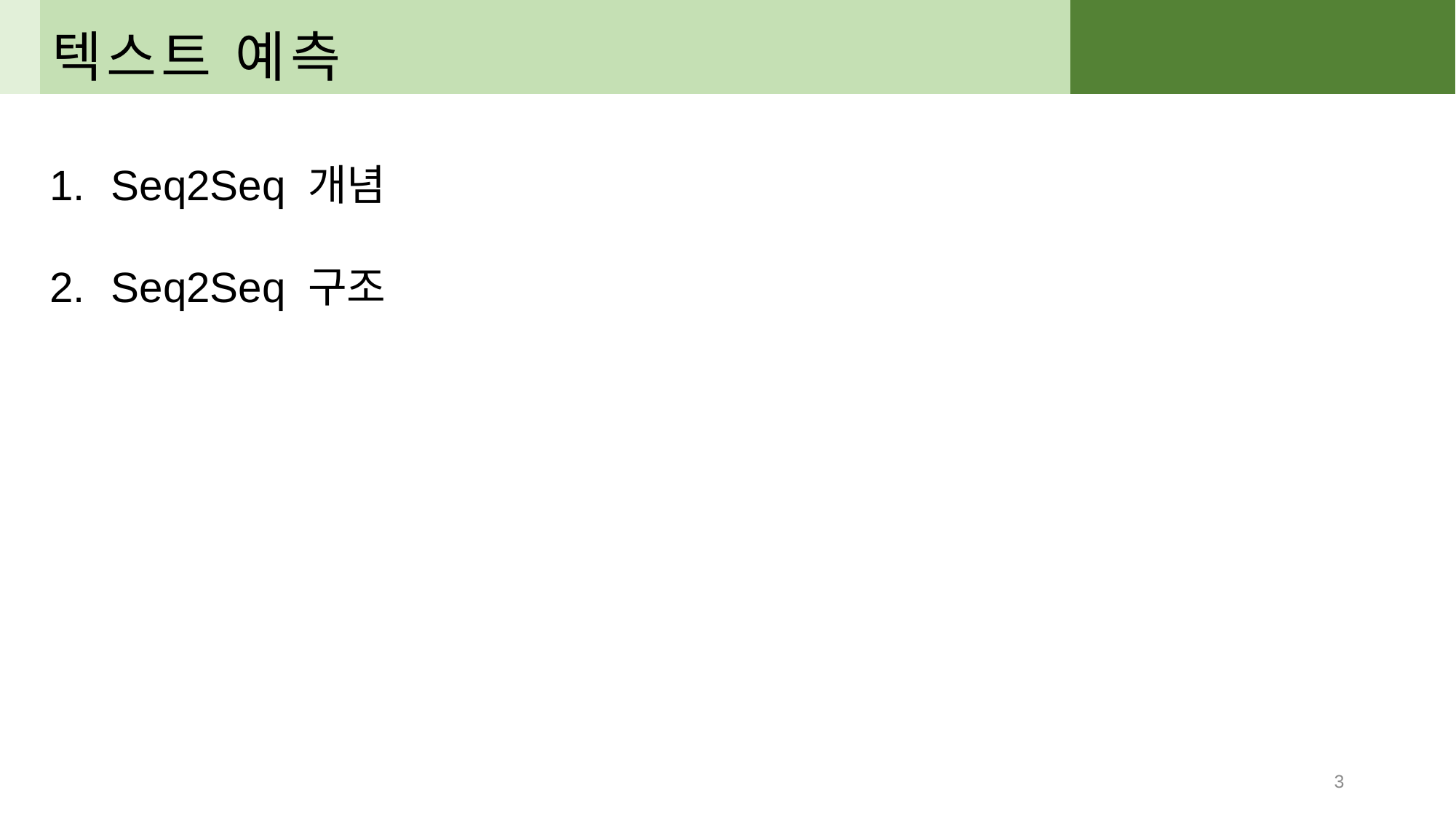

텍스트 예측

Seq2Seq 개념

Seq2Seq 구조
3